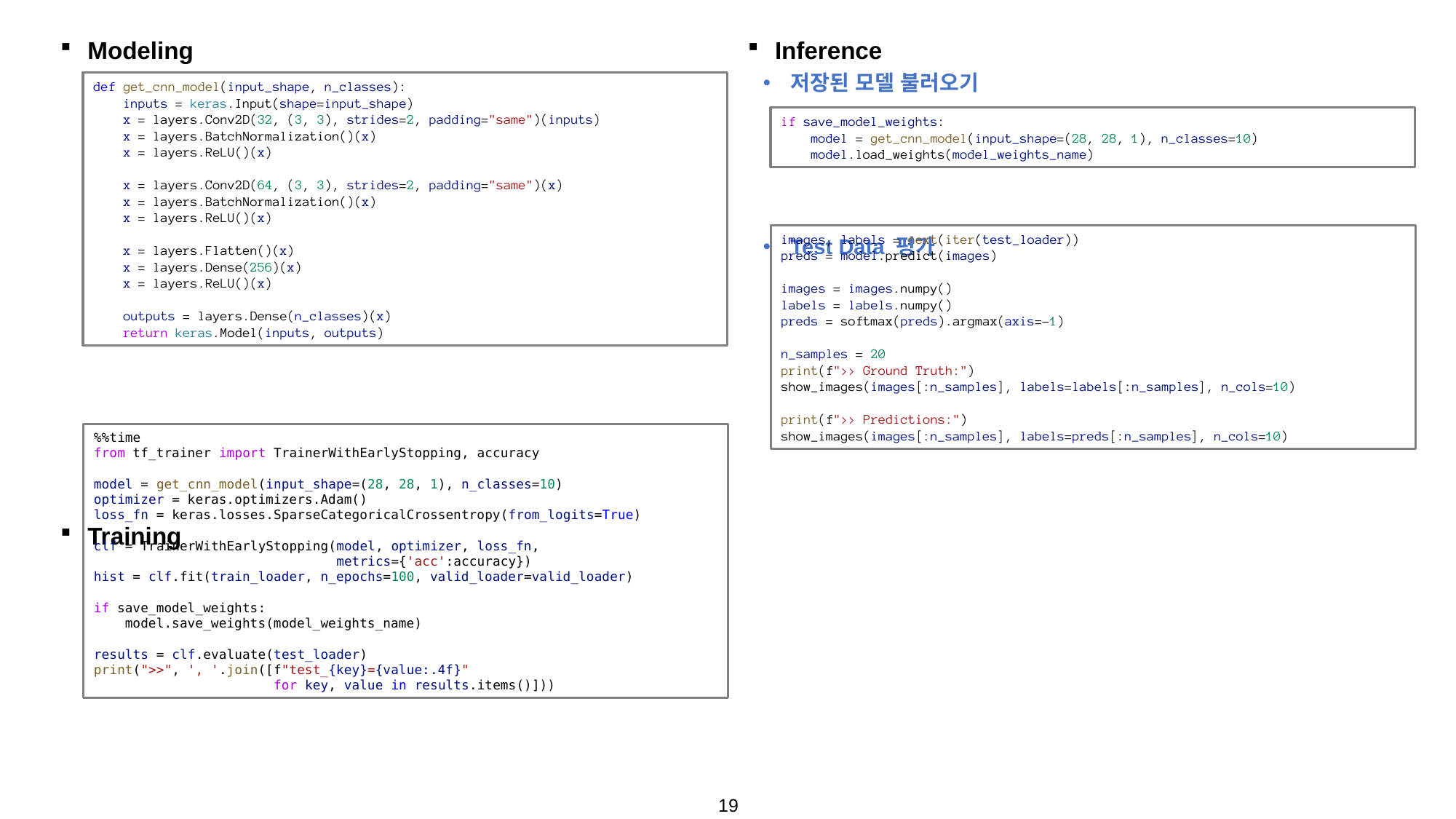

Inference
저장된 모델 불러오기

Test Data 평가

Modeling

Training

def get_cnn_model(input_shape, n_classes):
    inputs = keras.Input(shape=input_shape)
    x = layers.Conv2D(32, (3, 3), strides=2, padding="same")(inputs)
    x = layers.BatchNormalization()(x)
    x = layers.ReLU()(x)
    x = layers.Conv2D(64, (3, 3), strides=2, padding="same")(x)
    x = layers.BatchNormalization()(x)
    x = layers.ReLU()(x)
    x = layers.Flatten()(x)
    x = layers.Dense(256)(x)
    x = layers.ReLU()(x)
    outputs = layers.Dense(n_classes)(x)
    return keras.Model(inputs, outputs)
if save_model_weights:
    model = get_cnn_model(input_shape=(28, 28, 1), n_classes=10)
    model.load_weights(model_weights_name)
images, labels = next(iter(test_loader))
preds = model.predict(images)
images = images.numpy()
labels = labels.numpy()
preds = softmax(preds).argmax(axis=-1)
n_samples = 20
print(f">> Ground Truth:")
show_images(images[:n_samples], labels=labels[:n_samples], n_cols=10)
print(f">> Predictions:")
show_images(images[:n_samples], labels=preds[:n_samples], n_cols=10)
%%time
from tf_trainer import TrainerWithEarlyStopping, accuracy
model = get_cnn_model(input_shape=(28, 28, 1), n_classes=10)
optimizer = keras.optimizers.Adam()
loss_fn = keras.losses.SparseCategoricalCrossentropy(from_logits=True)
clf = TrainerWithEarlyStopping(model, optimizer, loss_fn,
                               metrics={'acc':accuracy})
hist = clf.fit(train_loader, n_epochs=100, valid_loader=valid_loader)

if save_model_weights:
    model.save_weights(model_weights_name)
results = clf.evaluate(test_loader)
print(">>", ', '.join([f"test_{key}={value:.4f}"
                       for key, value in results.items()]))